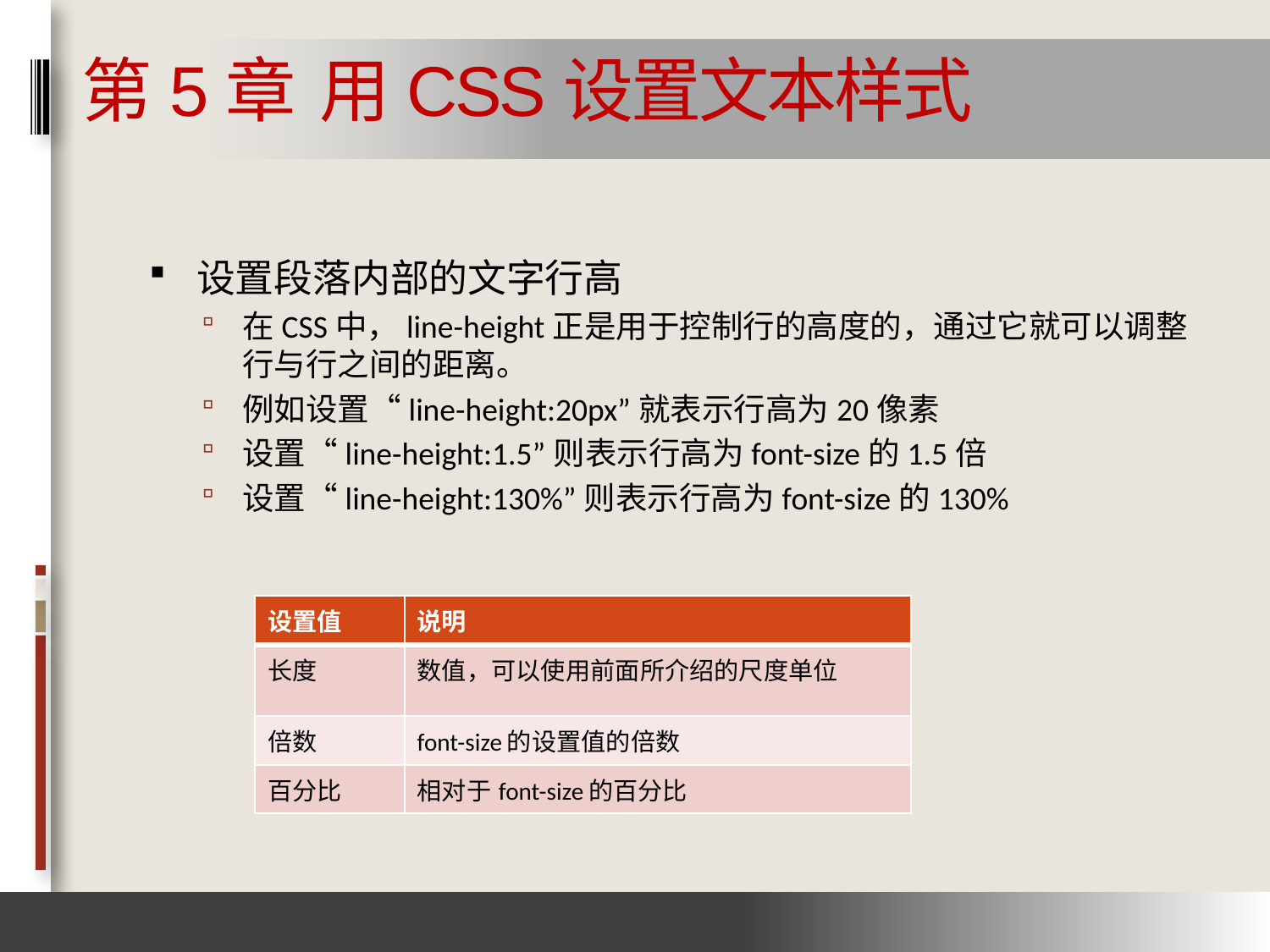

# 第5章  用CSS设置文本样式
设置段落内部的文字行高
在CSS中，line-height正是用于控制行的高度的，通过它就可以调整行与行之间的距离。
例如设置“line-height:20px”就表示行高为20像素
设置“line-height:1.5”则表示行高为font-size的1.5倍
设置“line-height:130%”则表示行高为font-size的130%

| 设置值 | 说明 |
| --- | --- |
| 长度 | 数值，可以使用前面所介绍的尺度单位 |
| 倍数 | font-size的设置值的倍数 |
| 百分比 | 相对于font-size的百分比 |